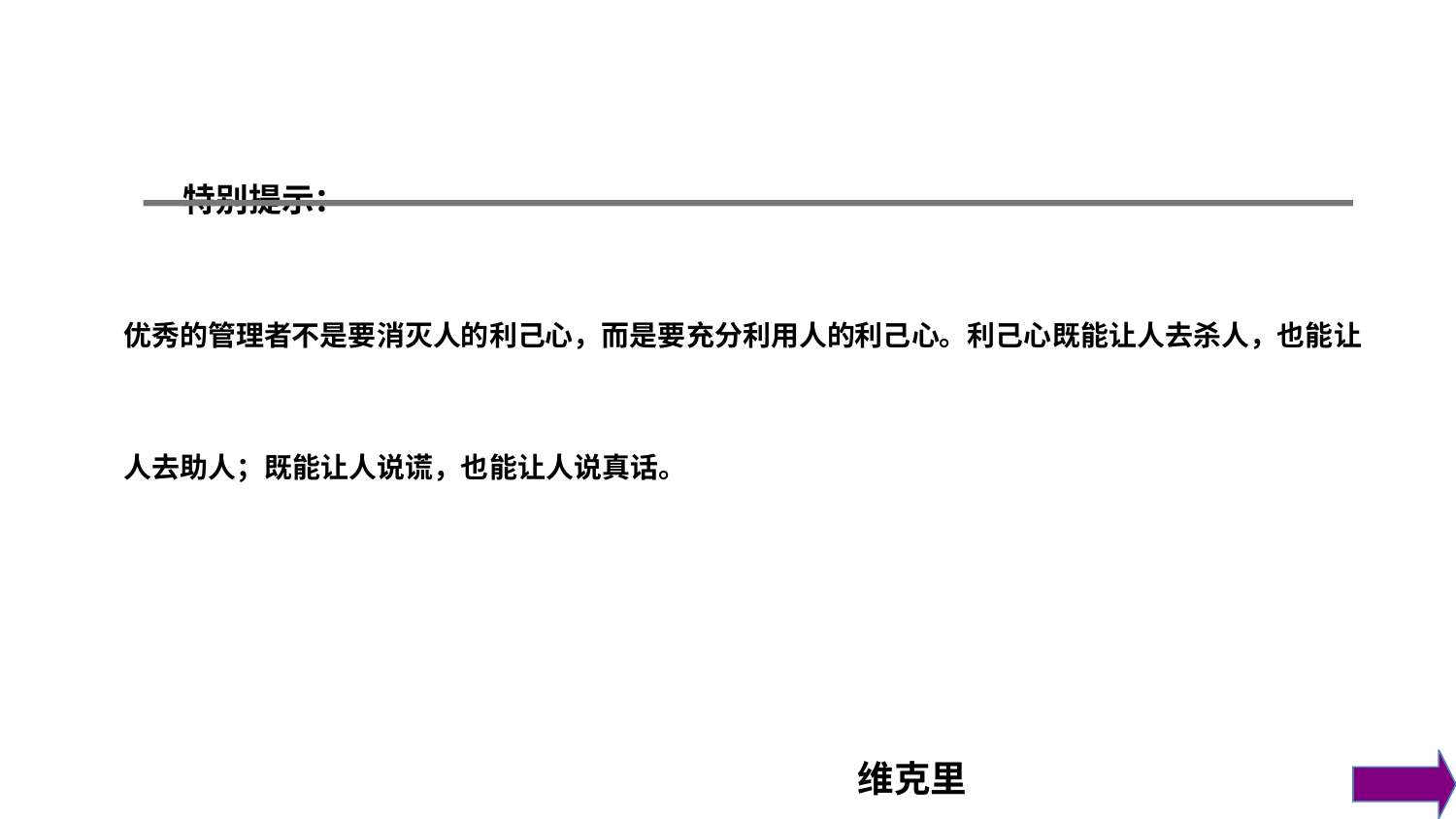

特别提示：
优秀的管理者不是要消灭人的利己心，而是要充分利用人的利己心。利己心既能让人去杀人，也能让人去助人；既能让人说谎，也能让人说真话。

维克里